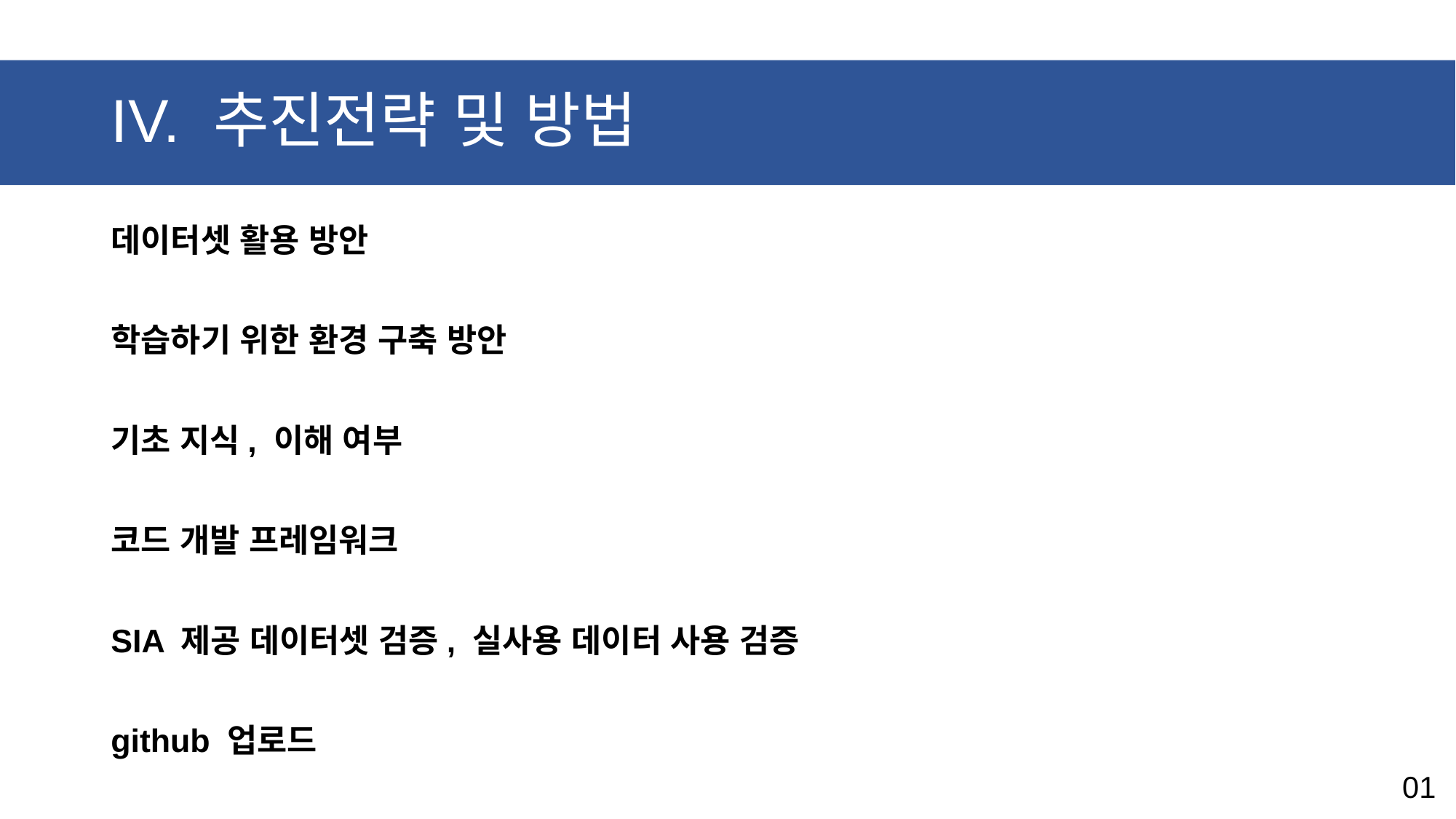

# 추진전략 및 방법

데이터셋 활용 방안

학습하기 위한 환경 구축 방안

기초 지식, 이해 여부

코드 개발 프레임워크

SIA 제공 데이터셋 검증, 실사용 데이터 사용 검증

github 업로드
01